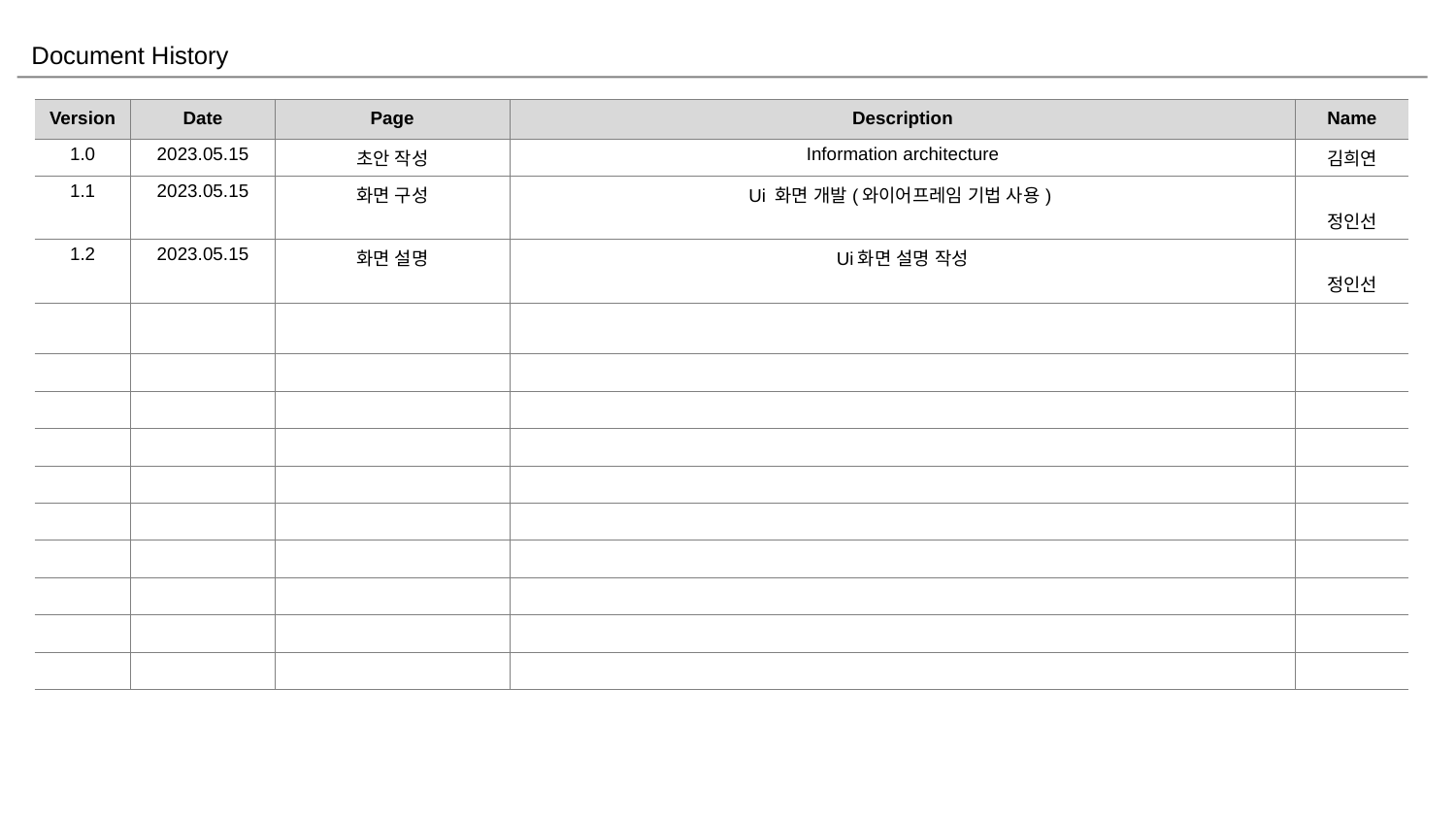

# Document History
| Version | Date | Page | Description | Name |
| --- | --- | --- | --- | --- |
| 1.0 | 2023.05.15 | 초안 작성 | Information architecture | 김희연 |
| 1.1 | 2023.05.15 | 화면 구성 | Ui 화면 개발(와이어프레임 기법 사용) | 정인선 |
| 1.2 | 2023.05.15 | 화면 설명 | Ui화면 설명 작성 | 정인선 |
|  |  |  |  |  |
|  |  |  |  |  |
|  |  |  |  |  |
|  |  |  |  |  |
|  |  |  |  |  |
|  |  |  |  |  |
|  |  |  |  |  |
|  |  |  |  |  |
|  |  |  |  |  |
|  |  |  |  |  |